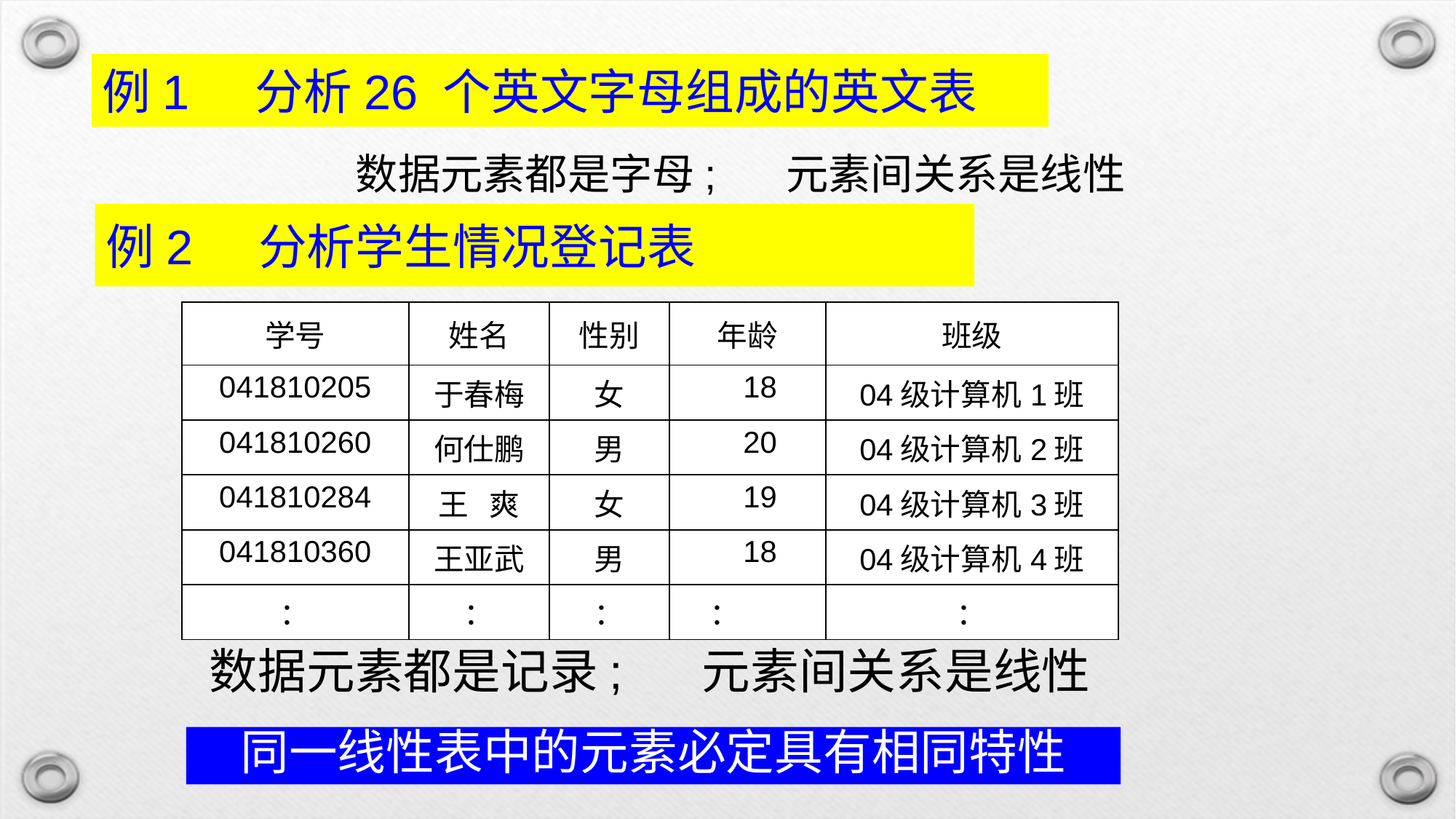

例1    分析26 个英文字母组成的英文表
数据元素都是字母;     元素间关系是线性
例2    分析学生情况登记表
| 学号 | 姓名 | 性别 | 年龄 | 班级 |
| --- | --- | --- | --- | --- |
| 041810205 | 于春梅 | 女 | 18 | 04级计算机1班 |
| 041810260 | 何仕鹏 | 男 | 20 | 04级计算机2班 |
| 041810284 | 王 爽 | 女 | 19 | 04级计算机3班 |
| 041810360 | 王亚武 | 男 | 18 | 04级计算机4班 |
| ： | ： | ： | ： | ： |
数据元素都是记录;     元素间关系是线性
同一线性表中的元素必定具有相同特性